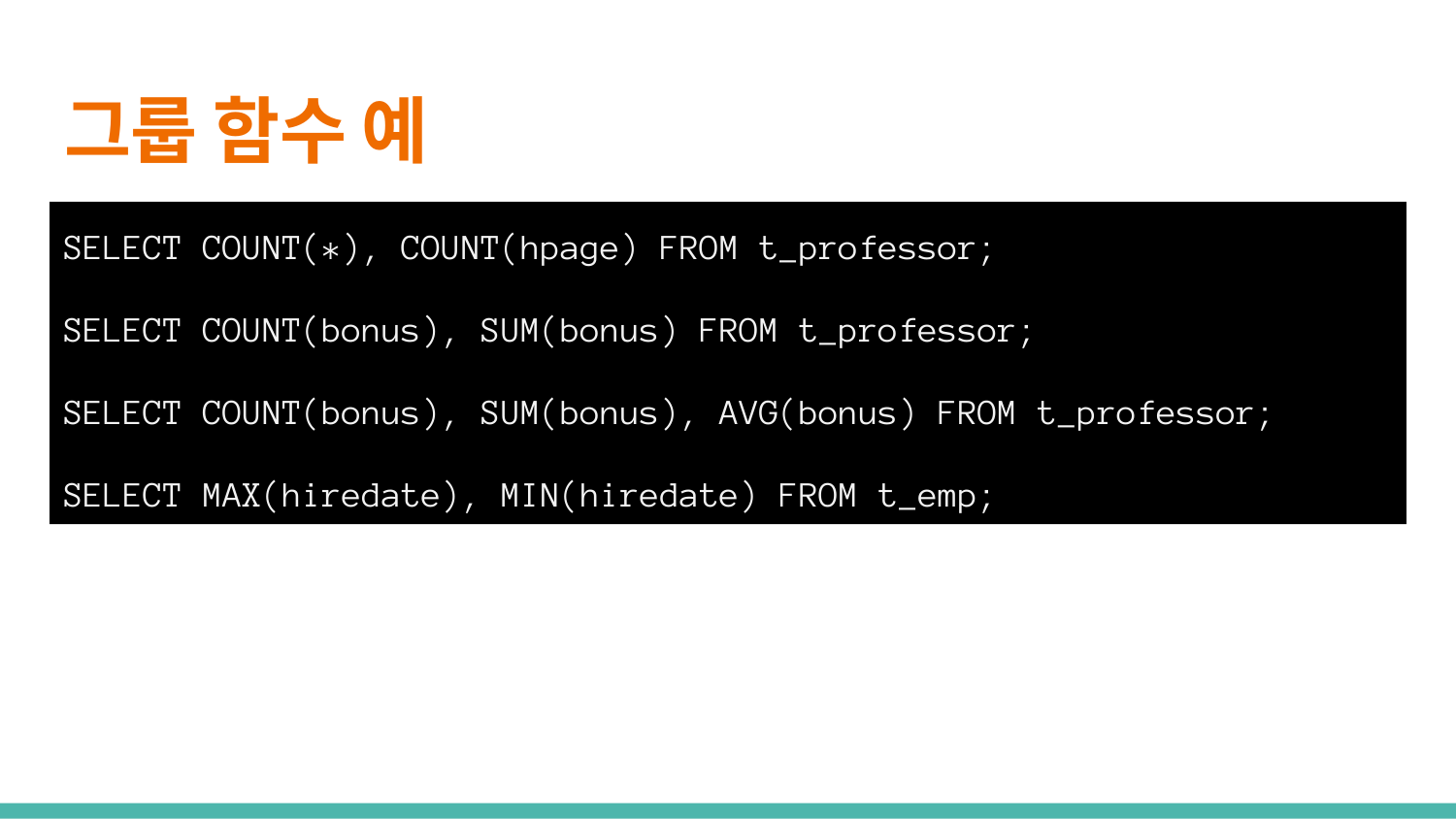

# 그룹 함수 예
SELECT COUNT(*), COUNT(hpage) FROM t_professor;
SELECT COUNT(bonus), SUM(bonus) FROM t_professor;
SELECT COUNT(bonus), SUM(bonus), AVG(bonus) FROM t_professor;
SELECT MAX(hiredate), MIN(hiredate) FROM t_emp;